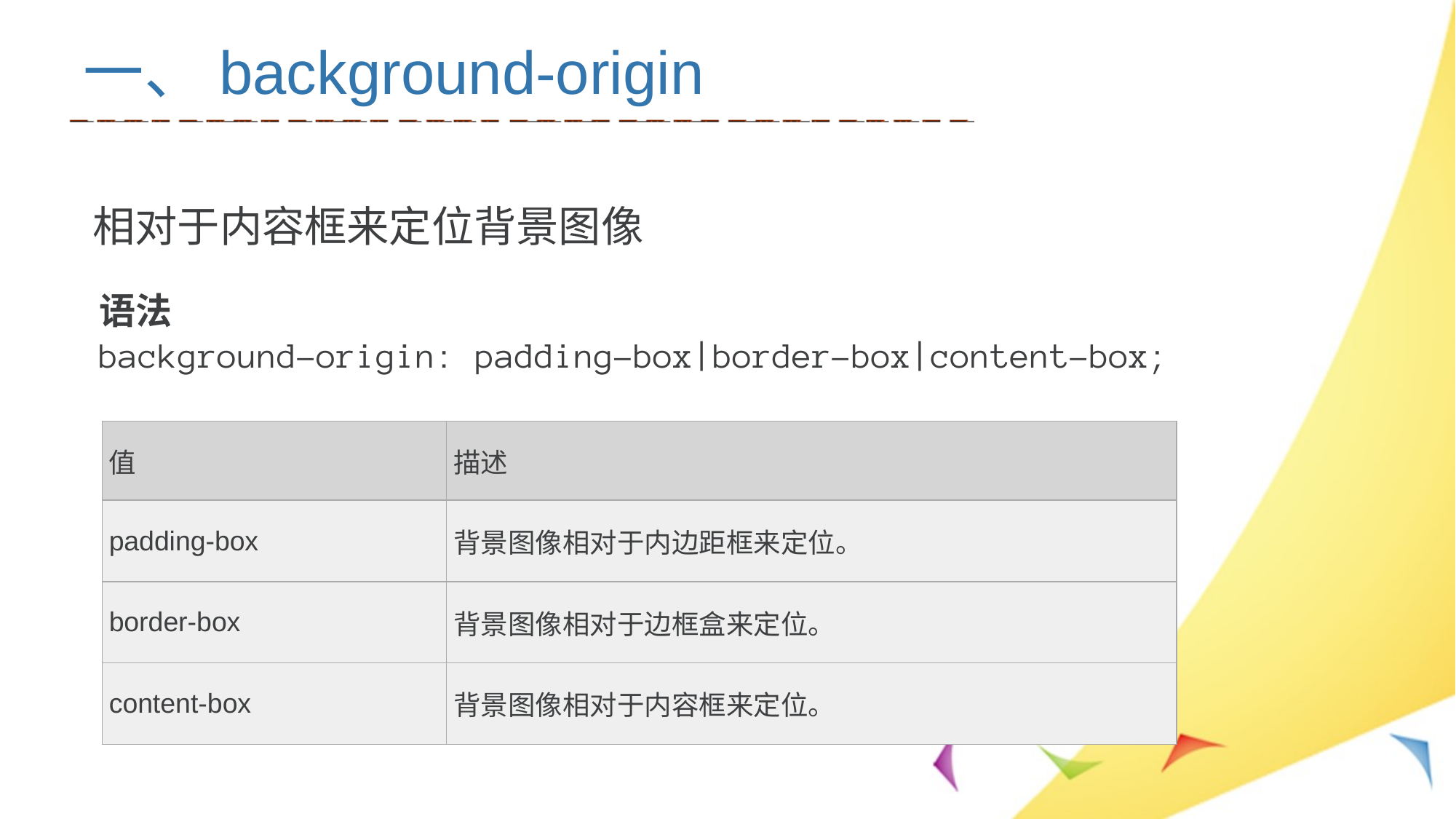

# 一、background-origin
相对于内容框来定位背景图像
语法
background-origin: padding-box|border-box|content-box;
| 值 | 描述 |
| --- | --- |
| padding-box | 背景图像相对于内边距框来定位。 |
| border-box | 背景图像相对于边框盒来定位。 |
| content-box | 背景图像相对于内容框来定位。 |